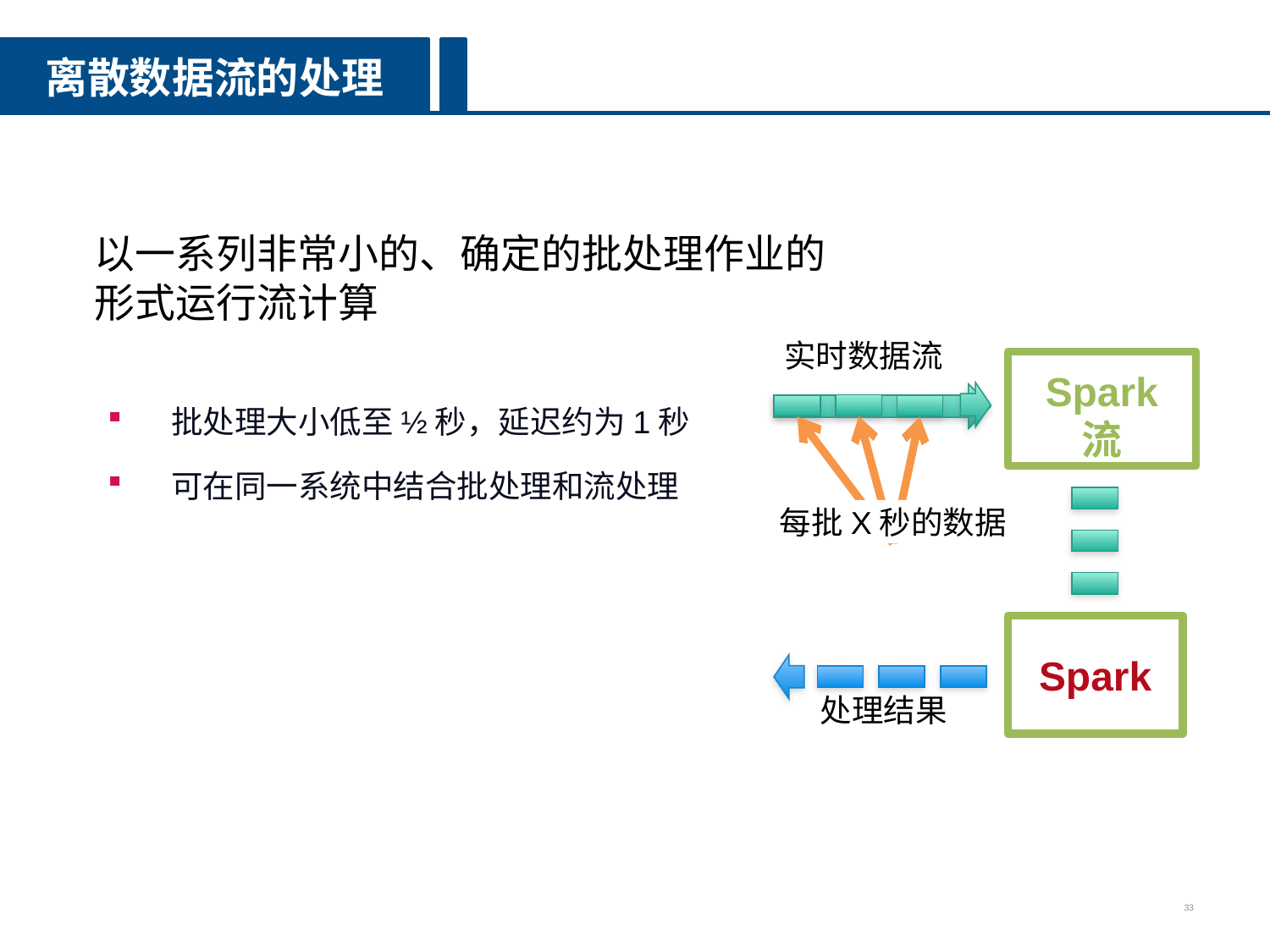

离散数据流的处理

以一系列非常小的、确定的批处理作业的形式运行流计算
实时数据流
Spark
流

批处理大小低至½秒，延迟约为1秒
可在同一系统中结合批处理和流处理

每批X秒的数据
Spark

处理结果
33